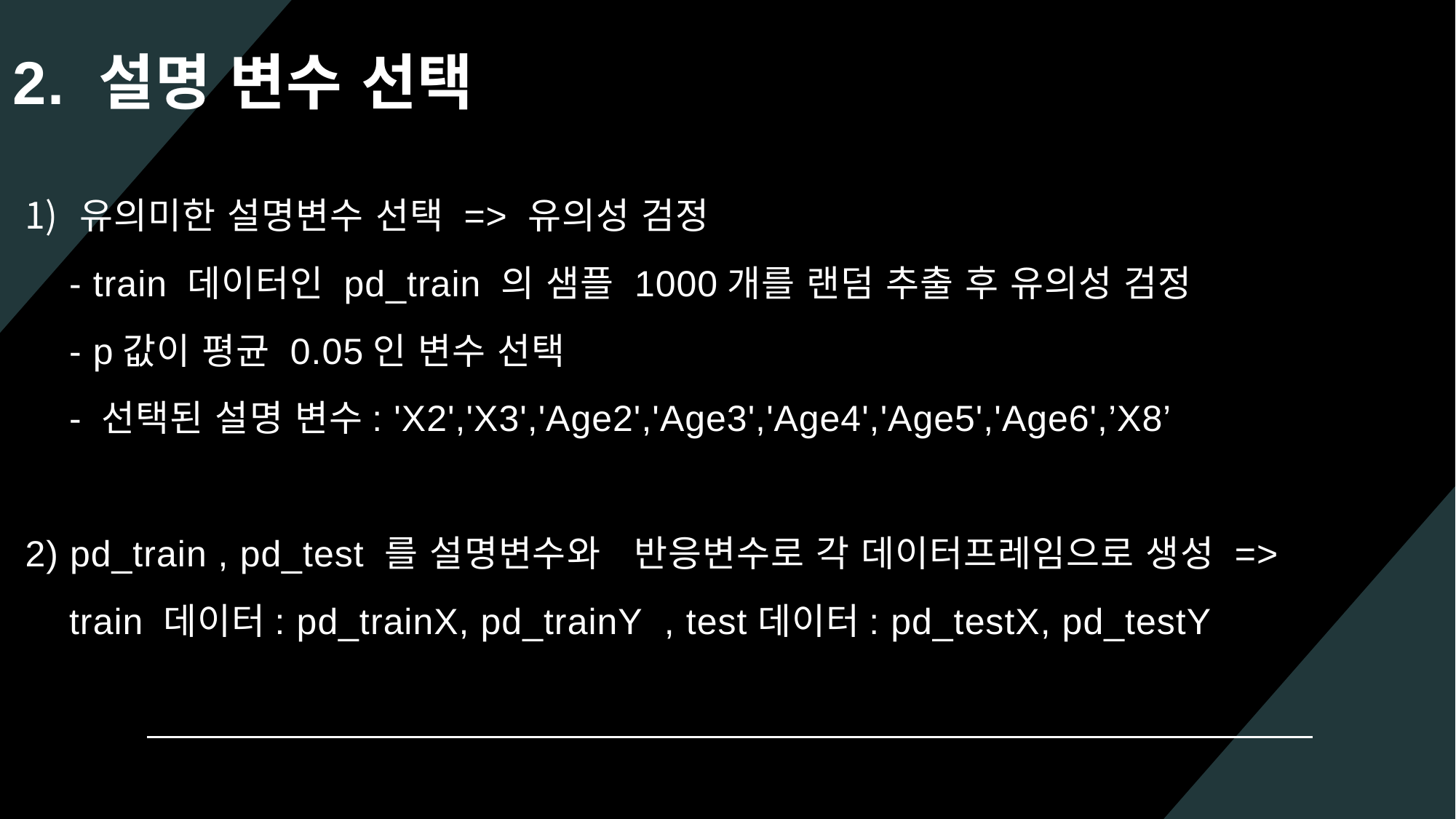

# 2. 설명 변수 선택
유의미한 설명변수 선택 => 유의성 검정
    - train 데이터인 pd_train 의 샘플 1000개를 랜덤 추출 후 유의성 검정
    - p값이 평균 0.05인 변수 선택
    - 선택된 설명 변수: 'X2','X3','Age2','Age3','Age4','Age5','Age6',’X8’

2) pd_train , pd_test 를 설명변수와   반응변수로 각 데이터프레임으로 생성 =>
    train 데이터: pd_trainX, pd_trainY  , test데이터: pd_testX, pd_testY